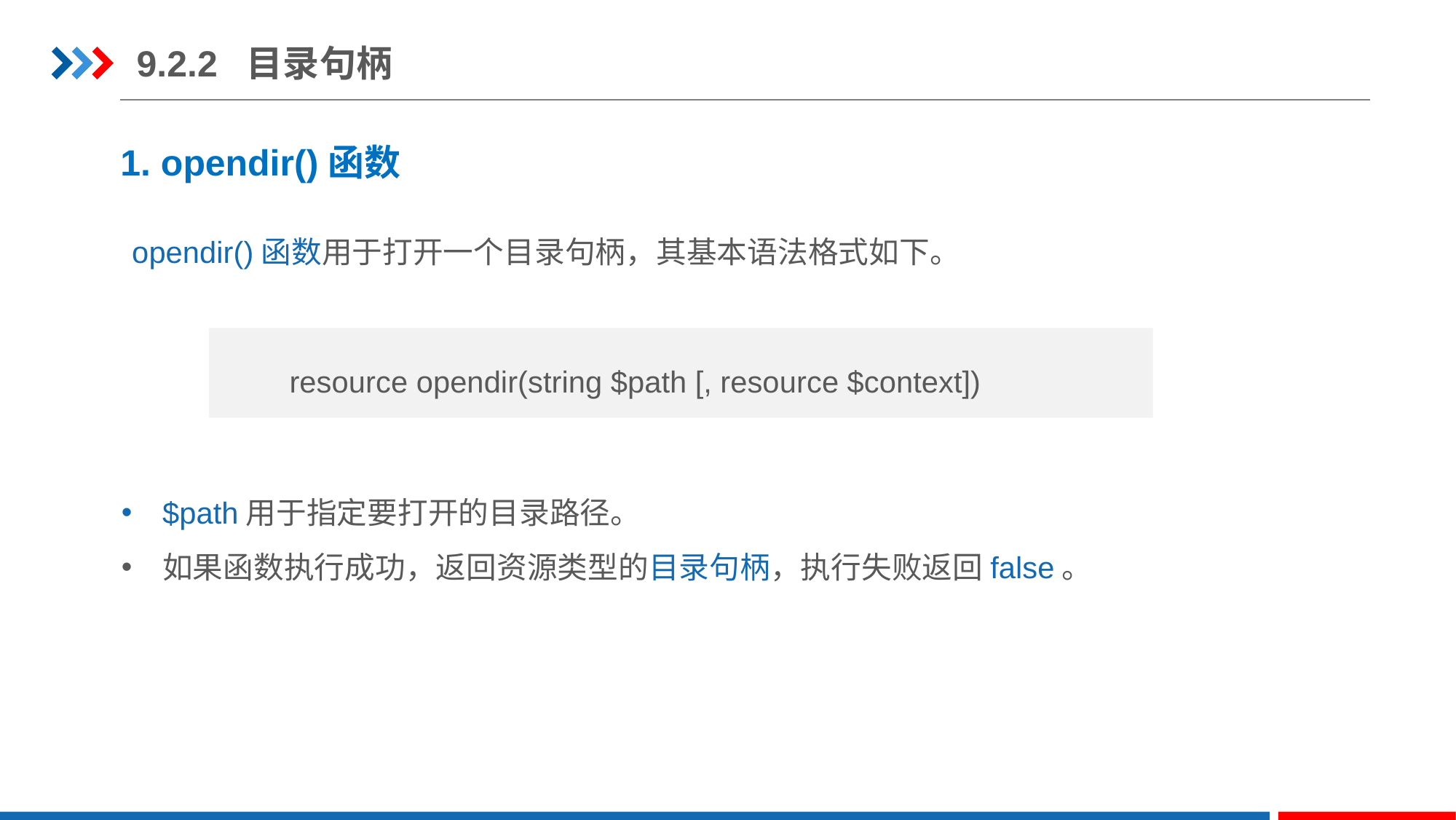

9.2.2  目录句柄
1. opendir()函数
opendir()函数用于打开一个目录句柄，其基本语法格式如下。

resource opendir(string $path [, resource $context])
$path用于指定要打开的目录路径。
如果函数执行成功，返回资源类型的目录句柄，执行失败返回false。